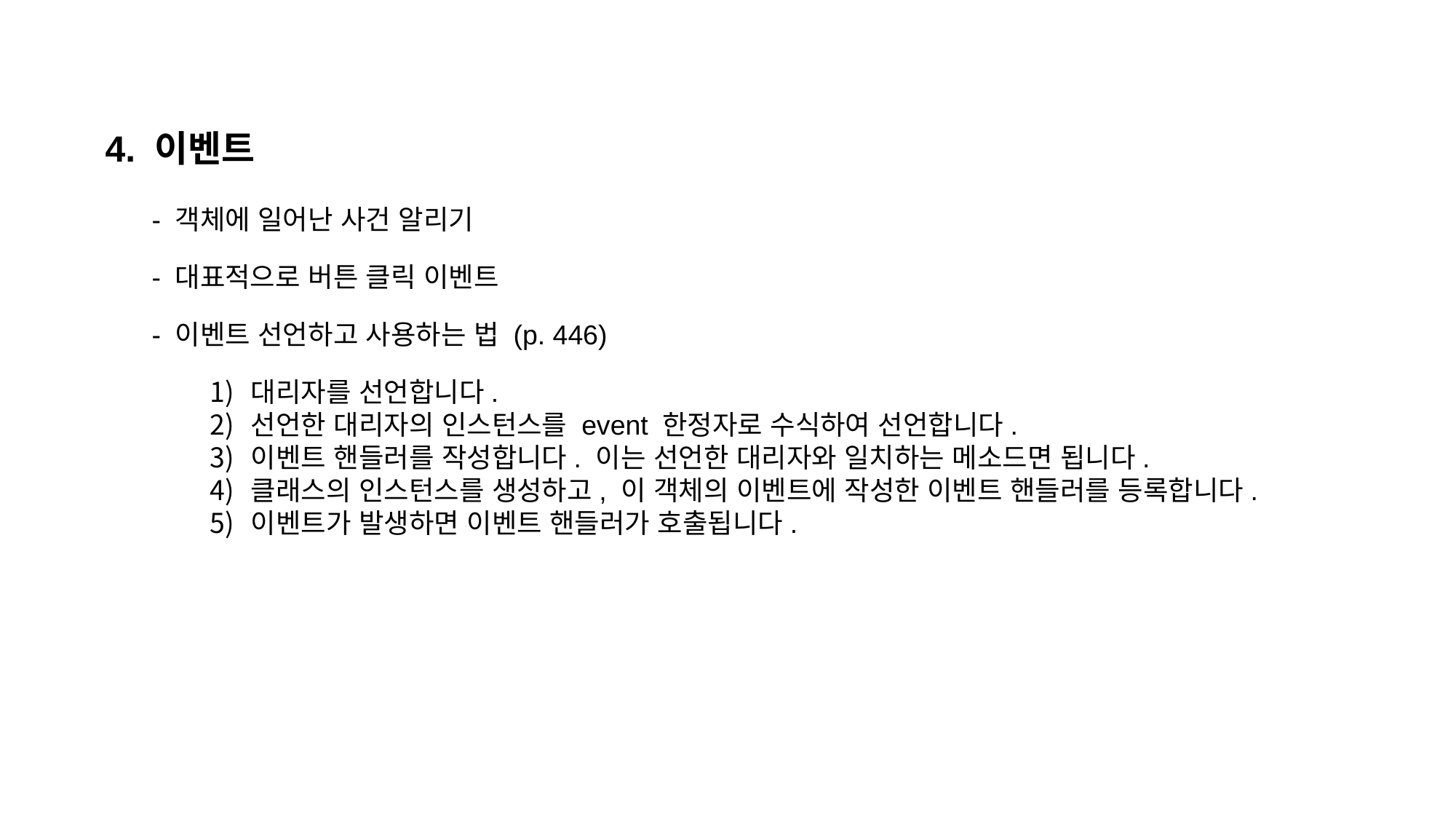

4. 이벤트

- 객체에 일어난 사건 알리기
- 대표적으로 버튼 클릭 이벤트
- 이벤트 선언하고 사용하는 법 (p. 446)
대리자를 선언합니다.
선언한 대리자의 인스턴스를 event 한정자로 수식하여 선언합니다.
이벤트 핸들러를 작성합니다. 이는 선언한 대리자와 일치하는 메소드면 됩니다.
클래스의 인스턴스를 생성하고, 이 객체의 이벤트에 작성한 이벤트 핸들러를 등록합니다.
이벤트가 발생하면 이벤트 핸들러가 호출됩니다.